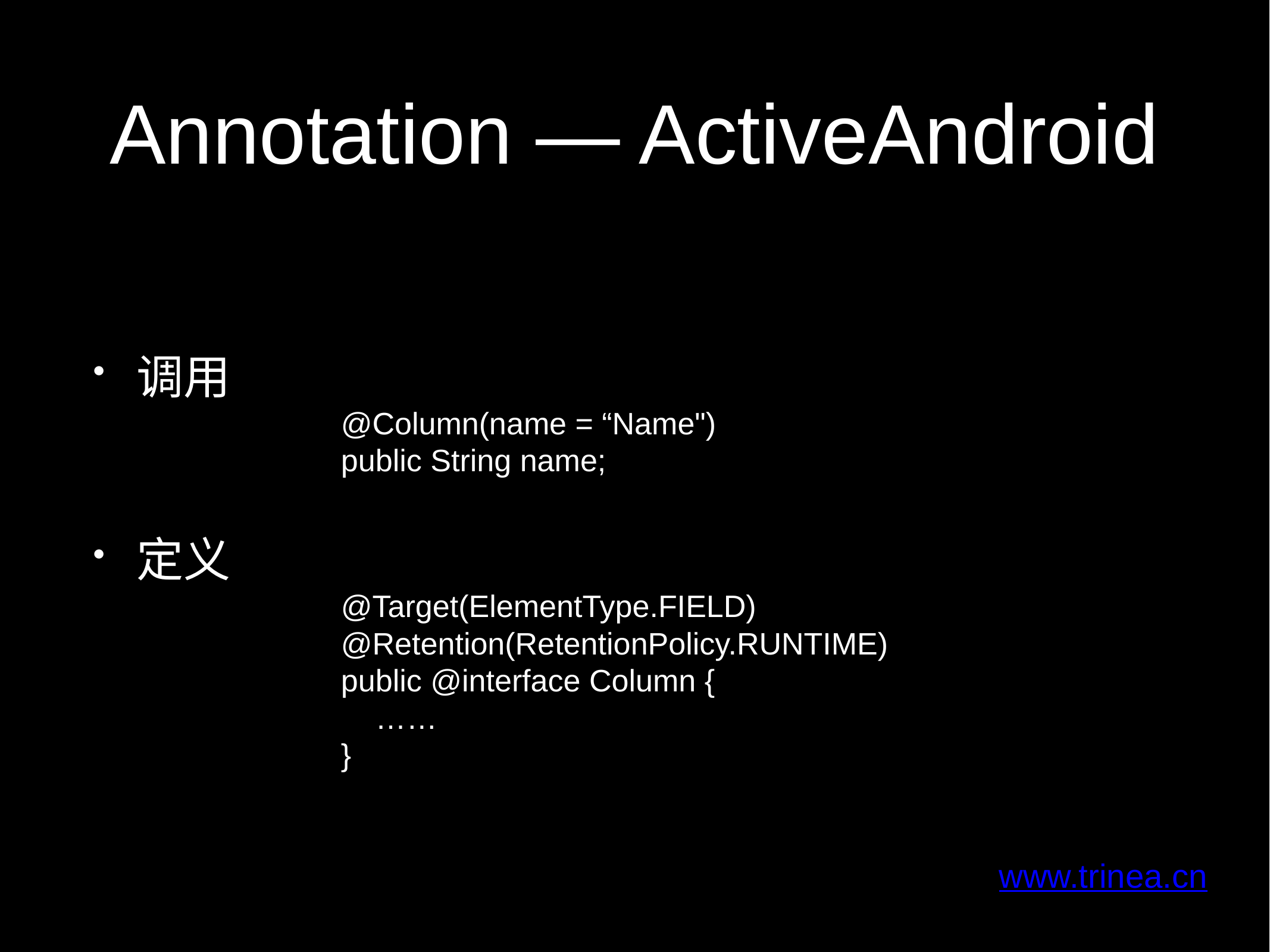

# Annotation — ActiveAndroid
调用
@Column(name = “Name")
public String name;
定义
@Target(ElementType.FIELD)
@Retention(RetentionPolicy.RUNTIME)
public @interface Column {
    ……
}